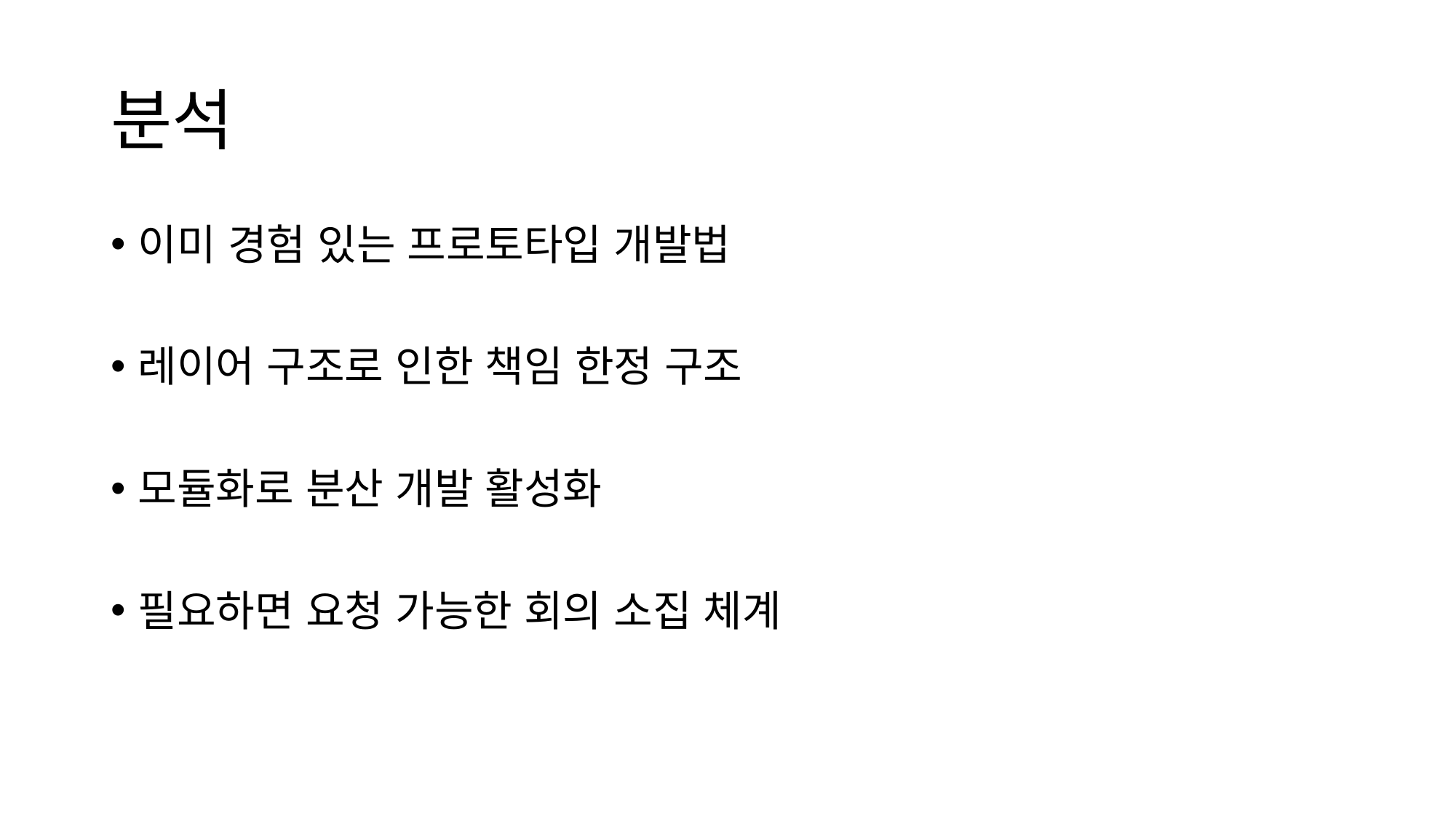

# 분석
이미 경험 있는 프로토타입 개발법

레이어 구조로 인한 책임 한정 구조

모듈화로 분산 개발 활성화

필요하면 요청 가능한 회의 소집 체계